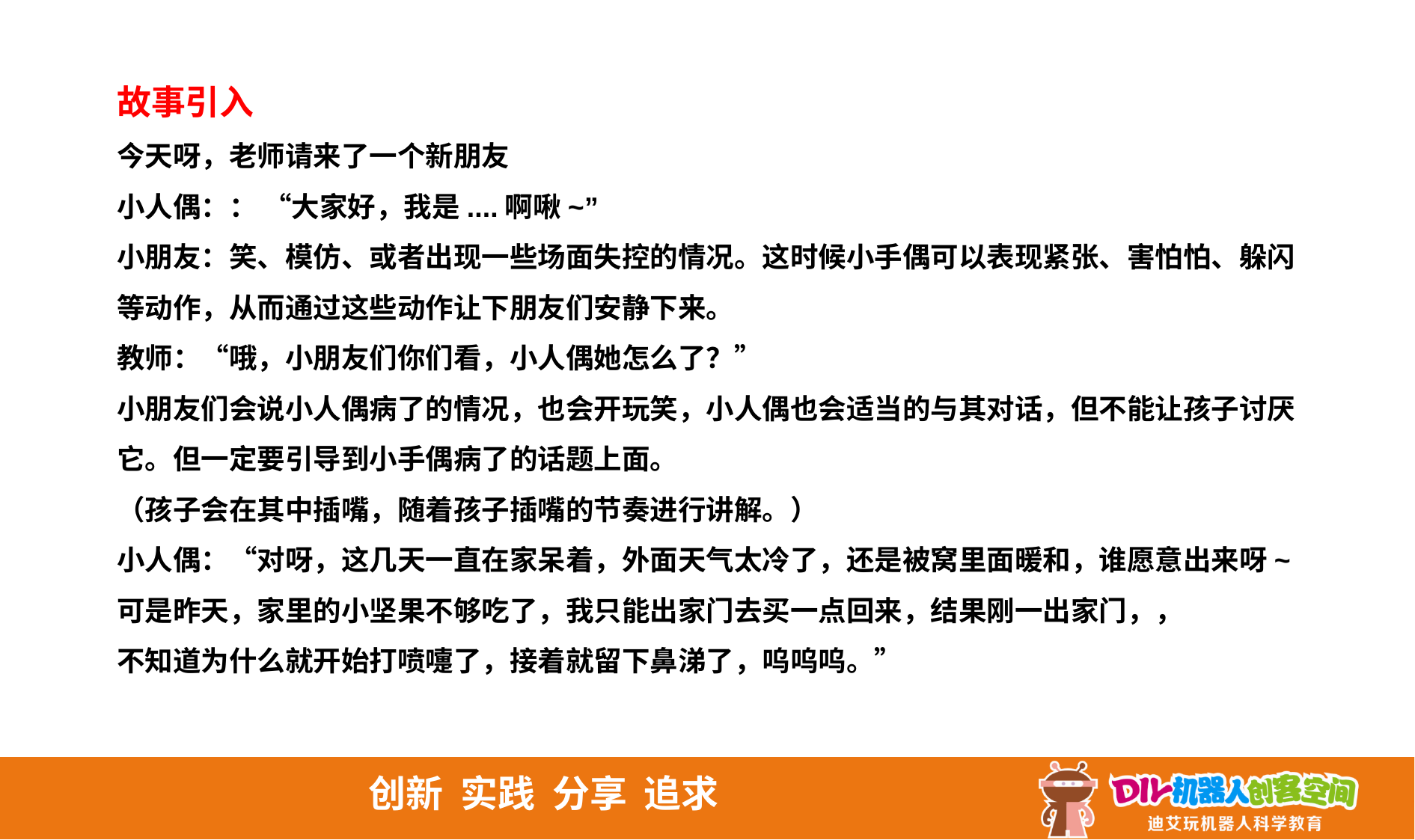

故事引入
今天呀，老师请来了一个新朋友
小人偶：： “大家好，我是....啊啾~”
小朋友：笑、模仿、或者出现一些场面失控的情况。这时候小手偶可以表现紧张、害怕怕、躲闪等动作，从而通过这些动作让下朋友们安静下来。
教师：“哦，小朋友们你们看，小人偶她怎么了？”
小朋友们会说小人偶病了的情况，也会开玩笑，小人偶也会适当的与其对话，但不能让孩子讨厌它。但一定要引导到小手偶病了的话题上面。
（孩子会在其中插嘴，随着孩子插嘴的节奏进行讲解。）
小人偶：“对呀，这几天一直在家呆着，外面天气太冷了，还是被窝里面暖和，谁愿意出来呀~可是昨天，家里的小坚果不够吃了，我只能出家门去买一点回来，结果刚一出家门，，
不知道为什么就开始打喷嚏了，接着就留下鼻涕了，呜呜呜。”